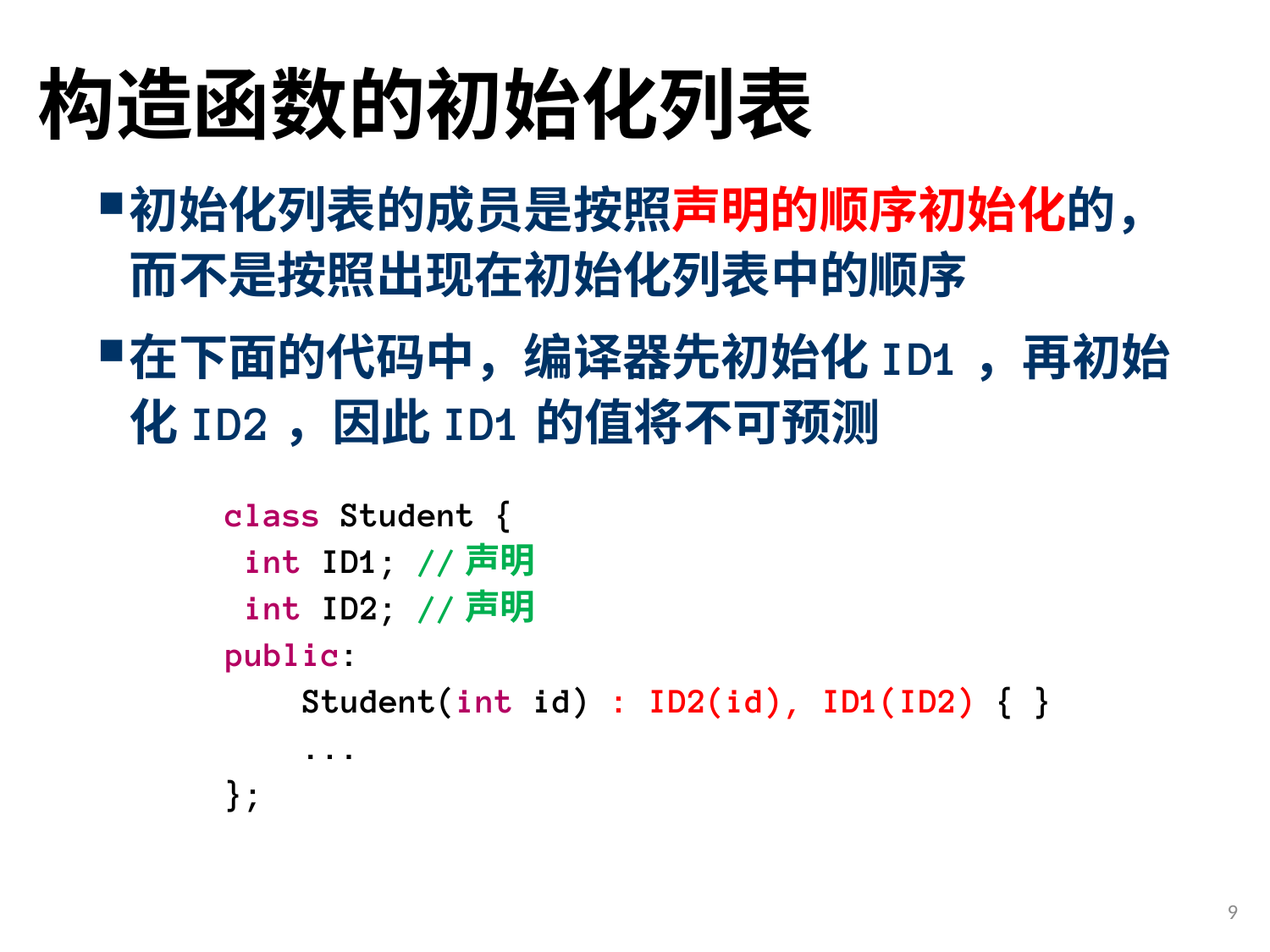

# 构造函数的初始化列表
初始化列表的成员是按照声明的顺序初始化的，而不是按照出现在初始化列表中的顺序
在下面的代码中，编译器先初始化ID1，再初始化ID2，因此ID1的值将不可预测
class Student {
 int ID1; //声明
 int ID2; //声明
public:
    Student(int id) : ID2(id), ID1(ID2) { }
    ...
};
9